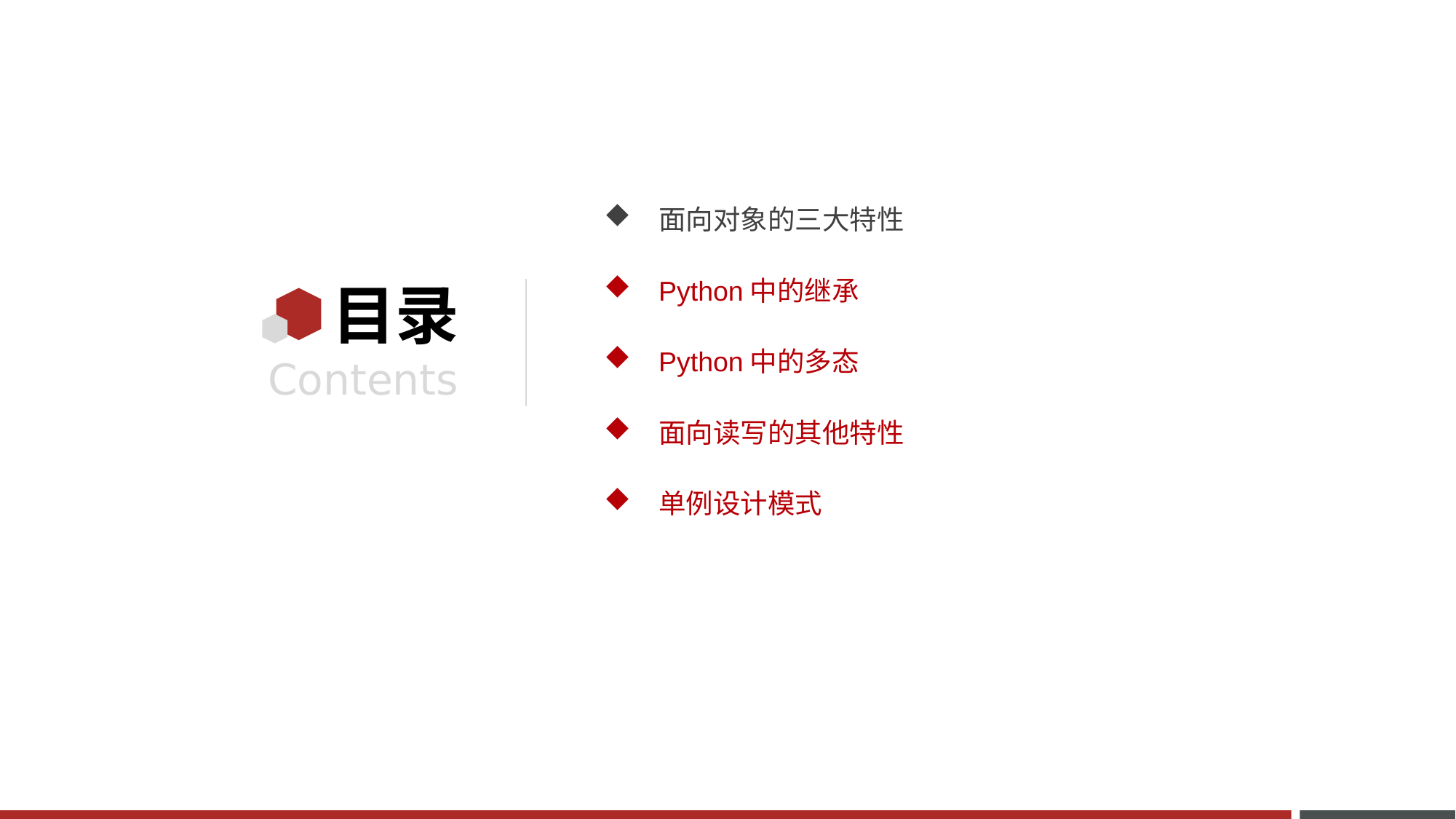

面向对象的三大特性
Python中的继承
Python中的多态
面向读写的其他特性
单例设计模式